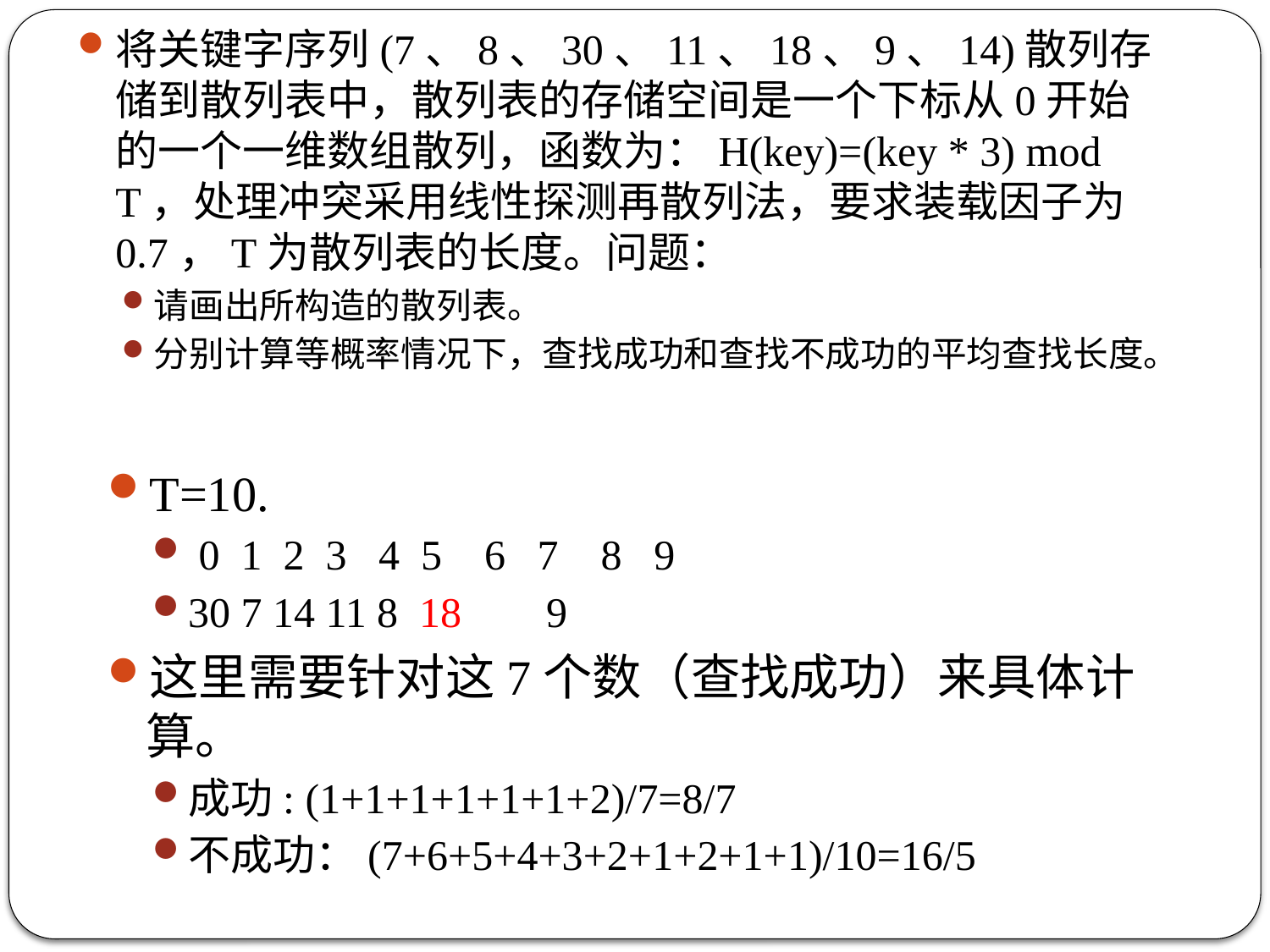

将关键字序列(7、8、30、11、18、9、14)散列存储到散列表中，散列表的存储空间是一个下标从0开始的一个一维数组散列，函数为：H(key)=(key * 3) mod T，处理冲突采用线性探测再散列法，要求装载因子为0.7，T为散列表的长度。问题：
请画出所构造的散列表。
分别计算等概率情况下，查找成功和查找不成功的平均查找长度。
T=10.
 0  1  2  3   4  5    6   7    8   9
30 7 14 11 8  18        9
这里需要针对这7个数（查找成功）来具体计算。
成功: (1+1+1+1+1+1+2)/7=8/7
不成功：(7+6+5+4+3+2+1+2+1+1)/10=16/5